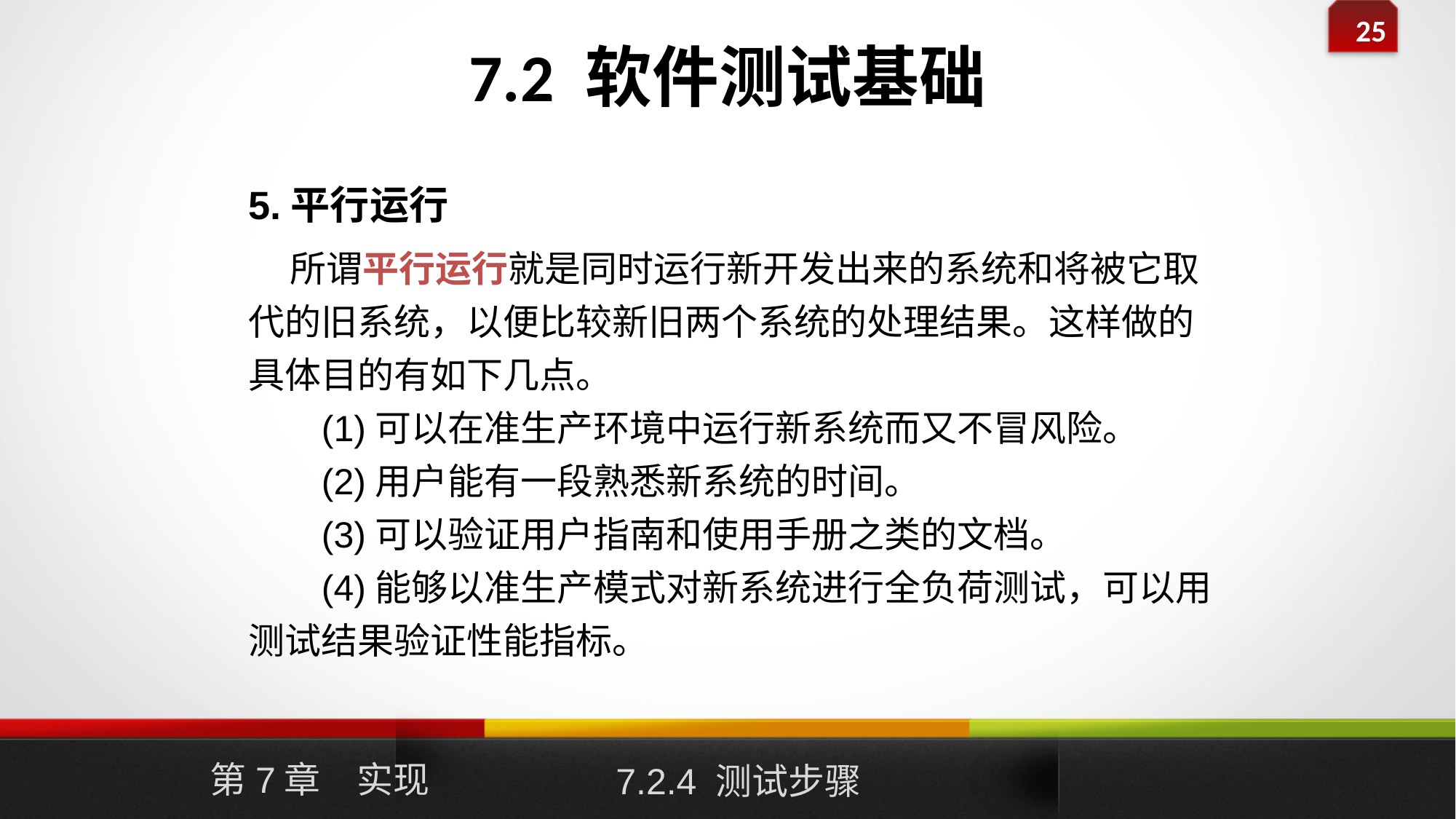

# 7.2 软件测试基础
5.平行运行
    所谓平行运行就是同时运行新开发出来的系统和将被它取代的旧系统，以便比较新旧两个系统的处理结果。这样做的具体目的有如下几点。
(1)可以在准生产环境中运行新系统而又不冒风险。
(2)用户能有一段熟悉新系统的时间。
(3)可以验证用户指南和使用手册之类的文档。
(4)能够以准生产模式对新系统进行全负荷测试，可以用测试结果验证性能指标。
7.2.4 测试步骤
第7章　实现